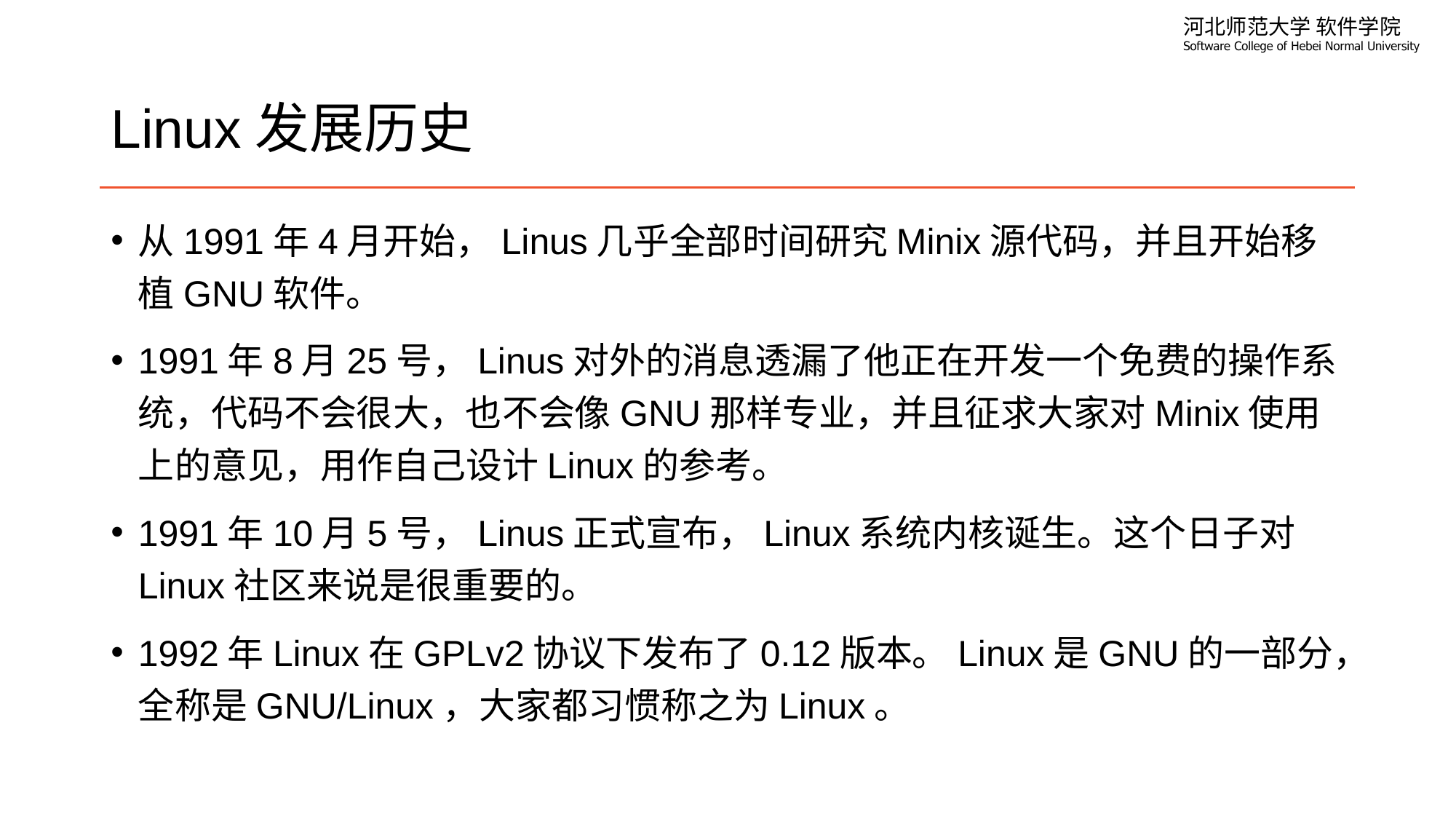

# Linux发展历史
从1991年4月开始，Linus几乎全部时间研究Minix源代码，并且开始移植GNU软件。
1991年8月25号，Linus对外的消息透漏了他正在开发一个免费的操作系统，代码不会很大，也不会像GNU那样专业，并且征求大家对Minix使用上的意见，用作自己设计Linux的参考。
1991年10月5号，Linus正式宣布，Linux系统内核诞生。这个日子对Linux社区来说是很重要的。
1992年Linux在GPLv2协议下发布了0.12版本。Linux是GNU的一部分，全称是GNU/Linux，大家都习惯称之为Linux。